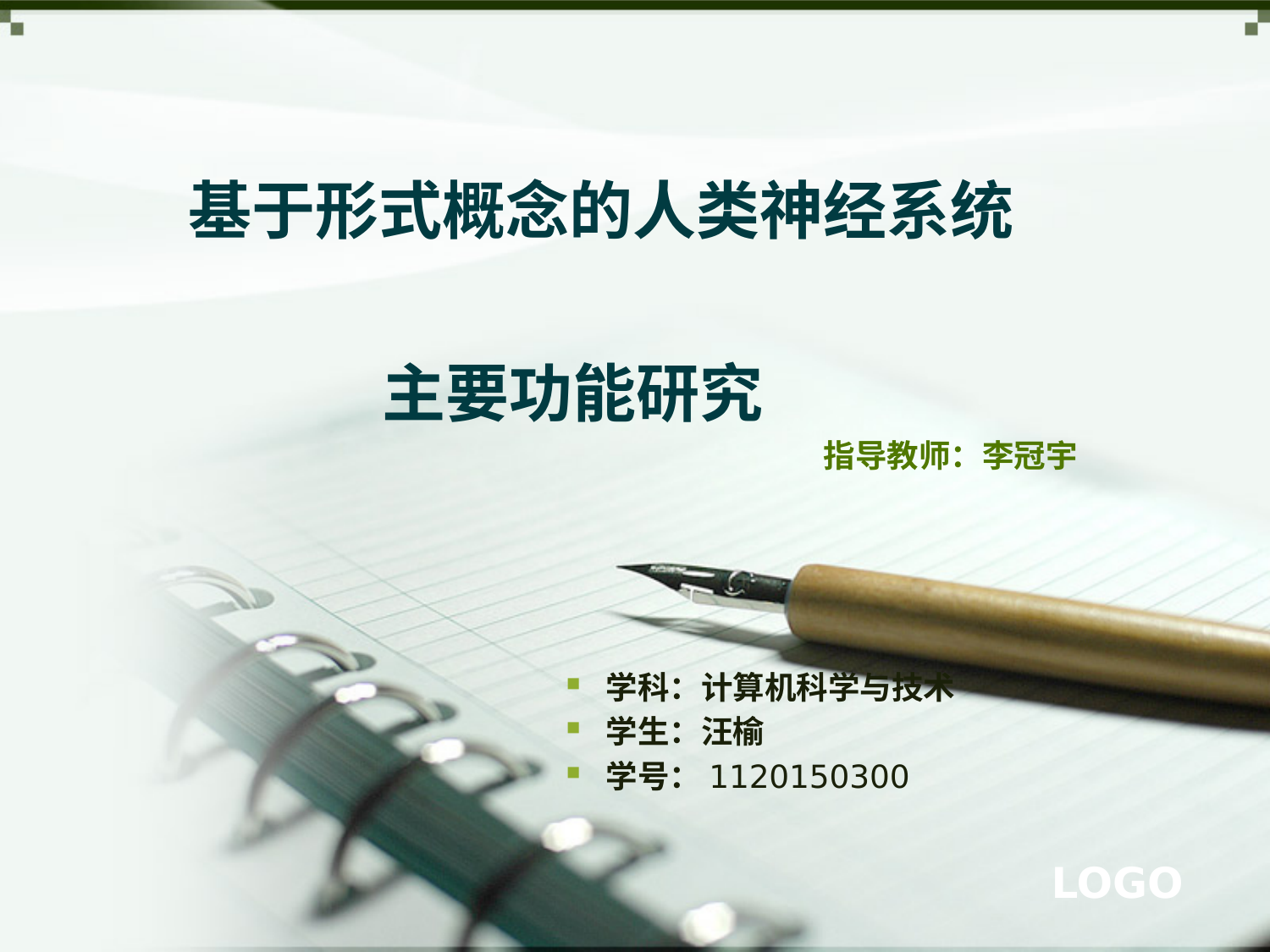

# 基于形式概念的人类神经系统
主要功能研究
指导教师：李冠宇

学科：计算机科学与技术
学生：汪榆
学号：1120150300